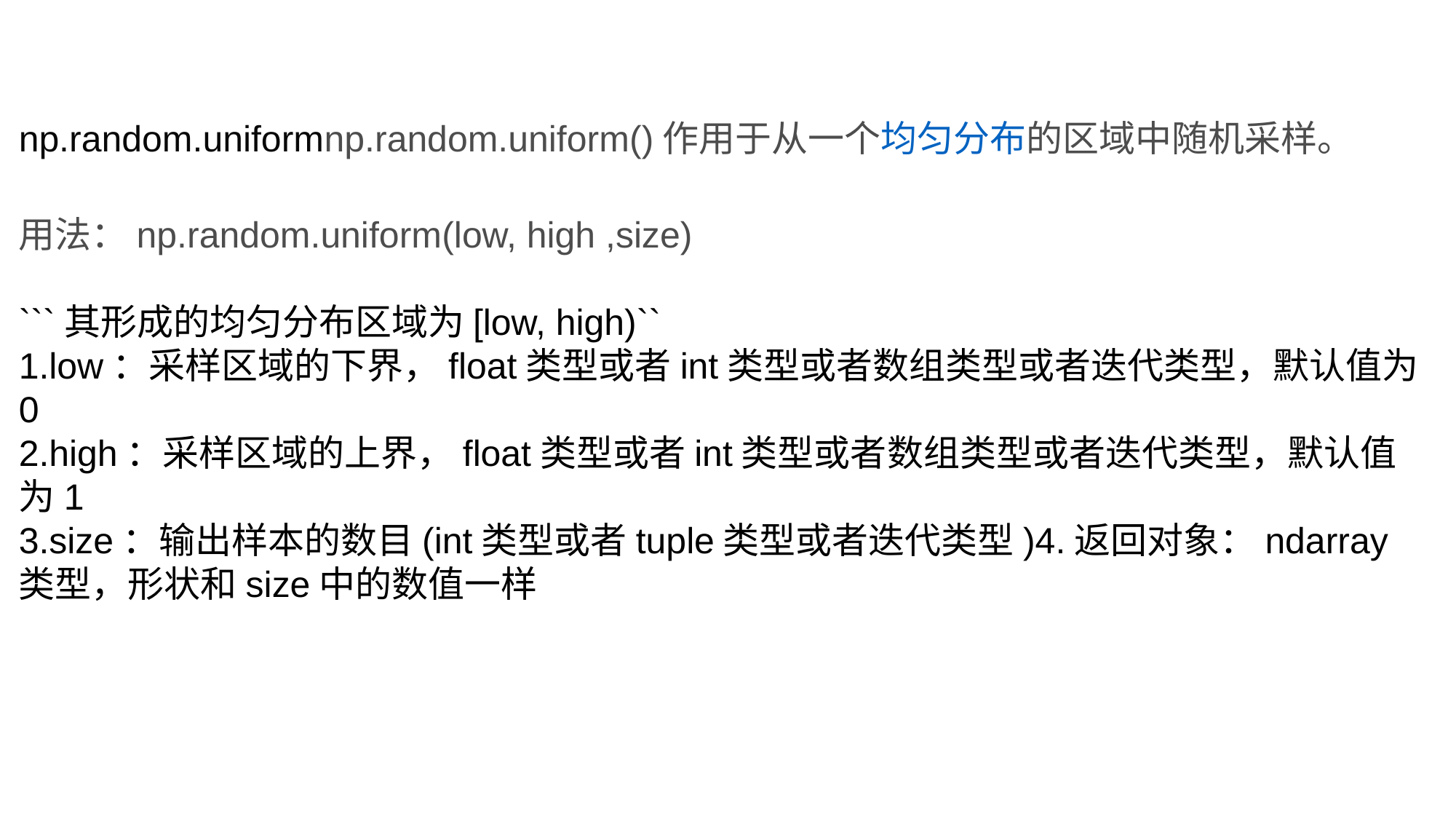

np.random.uniformnp.random.uniform()作用于从一个均匀分布的区域中随机采样。

用法：np.random.uniform(low, high ,size)

```其形成的均匀分布区域为[low, high)``
1.low：采样区域的下界，float类型或者int类型或者数组类型或者迭代类型，默认值为0
2.high：采样区域的上界，float类型或者int类型或者数组类型或者迭代类型，默认值为1
3.size：输出样本的数目(int类型或者tuple类型或者迭代类型)4.返回对象：ndarray类型，形状和size中的数值一样